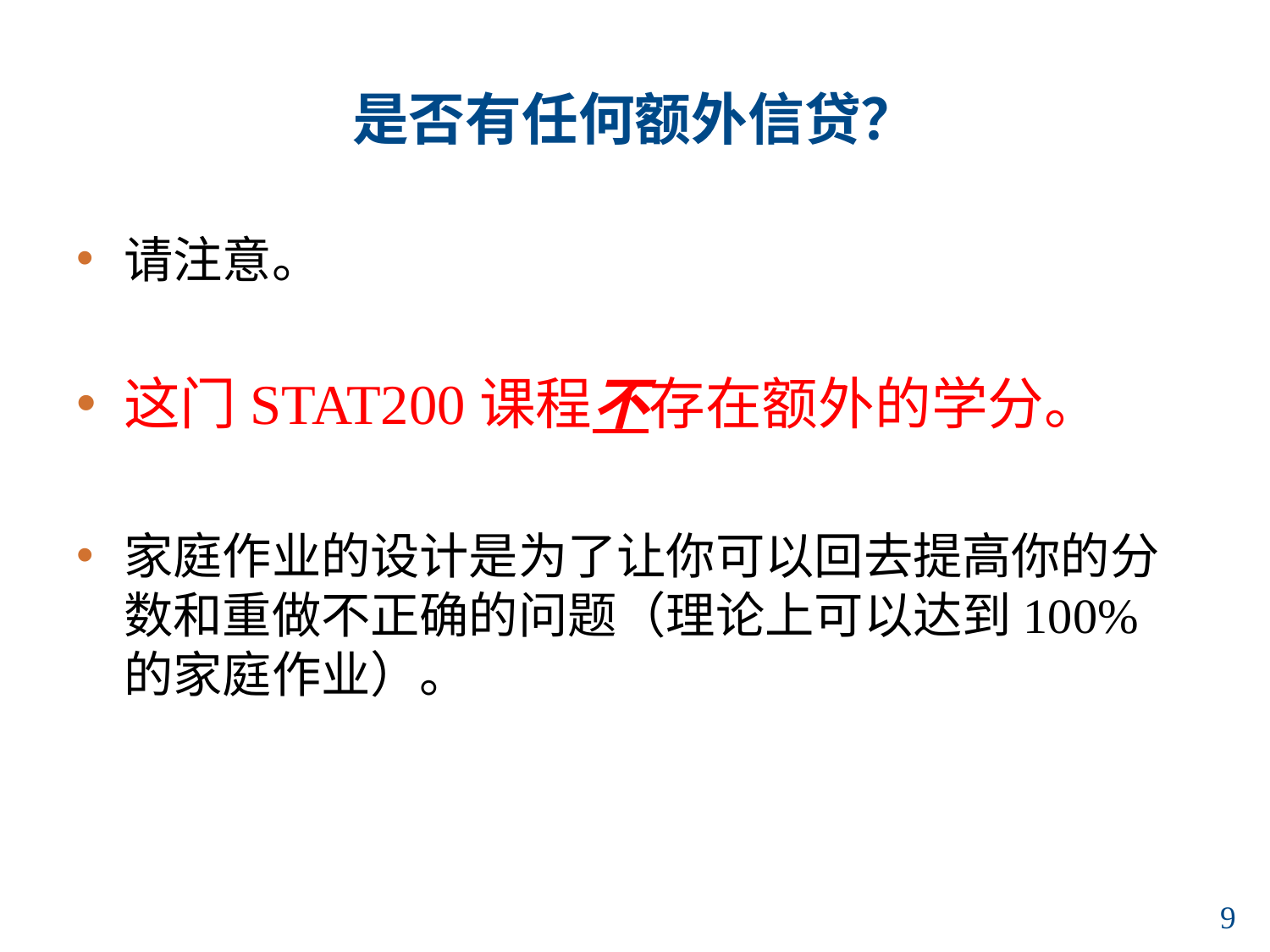

# 是否有任何额外信贷？
请注意。

这门STAT200课程不存在额外的学分。

家庭作业的设计是为了让你可以回去提高你的分数和重做不正确的问题（理论上可以达到100%的家庭作业）。
9